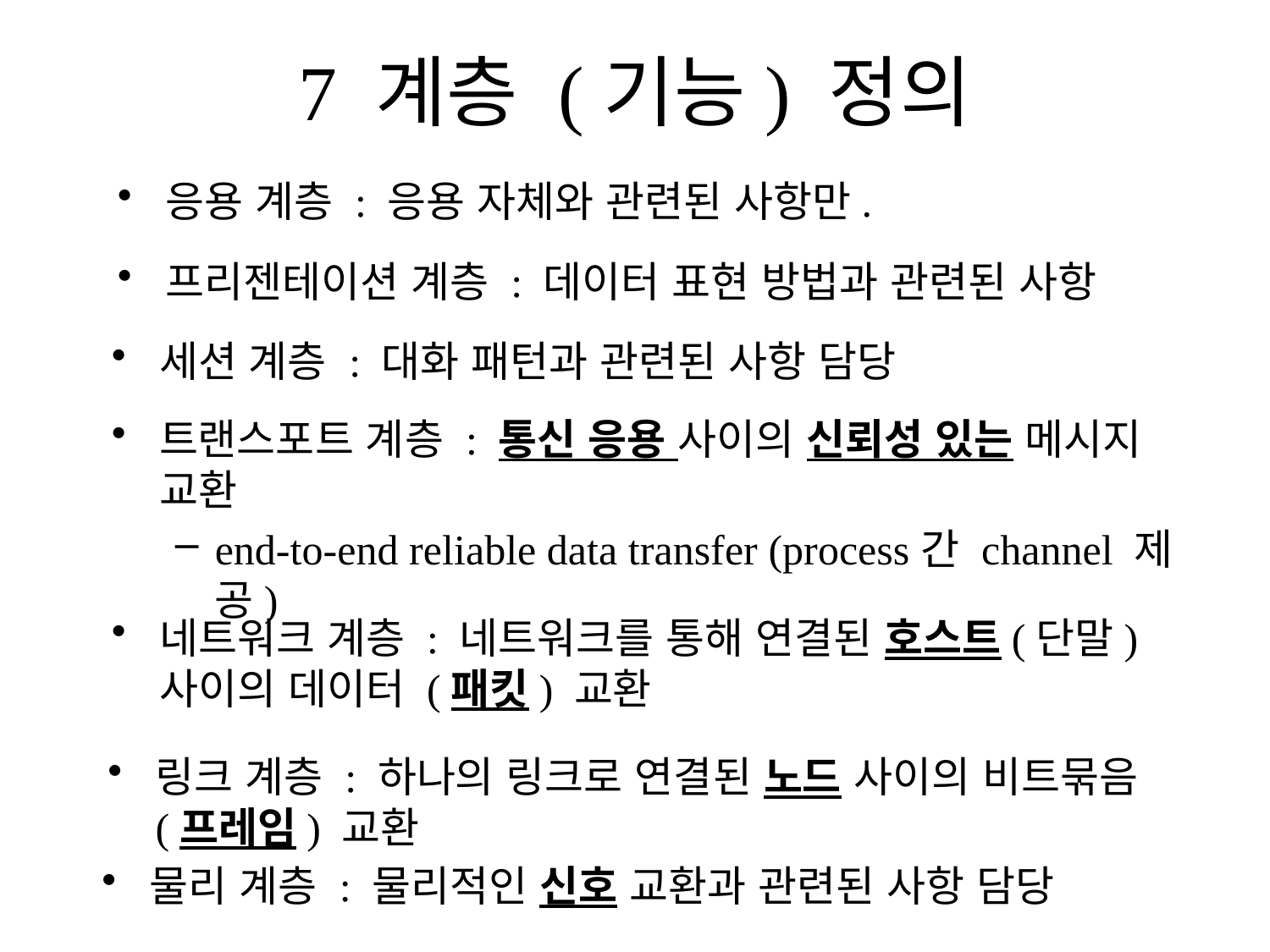

# 7 계층 (기능) 정의
응용 계층 : 응용 자체와 관련된 사항만.
프리젠테이션 계층 : 데이터 표현 방법과 관련된 사항
세션 계층 : 대화 패턴과 관련된 사항 담당
트랜스포트 계층 : 통신 응용 사이의 신뢰성 있는 메시지 교환
end-to-end reliable data transfer (process간 channel 제공)
네트워크 계층 : 네트워크를 통해 연결된 호스트(단말) 사이의 데이터 (패킷) 교환
링크 계층 : 하나의 링크로 연결된 노드 사이의 비트묶음 (프레임) 교환
물리 계층 : 물리적인 신호 교환과 관련된 사항 담당